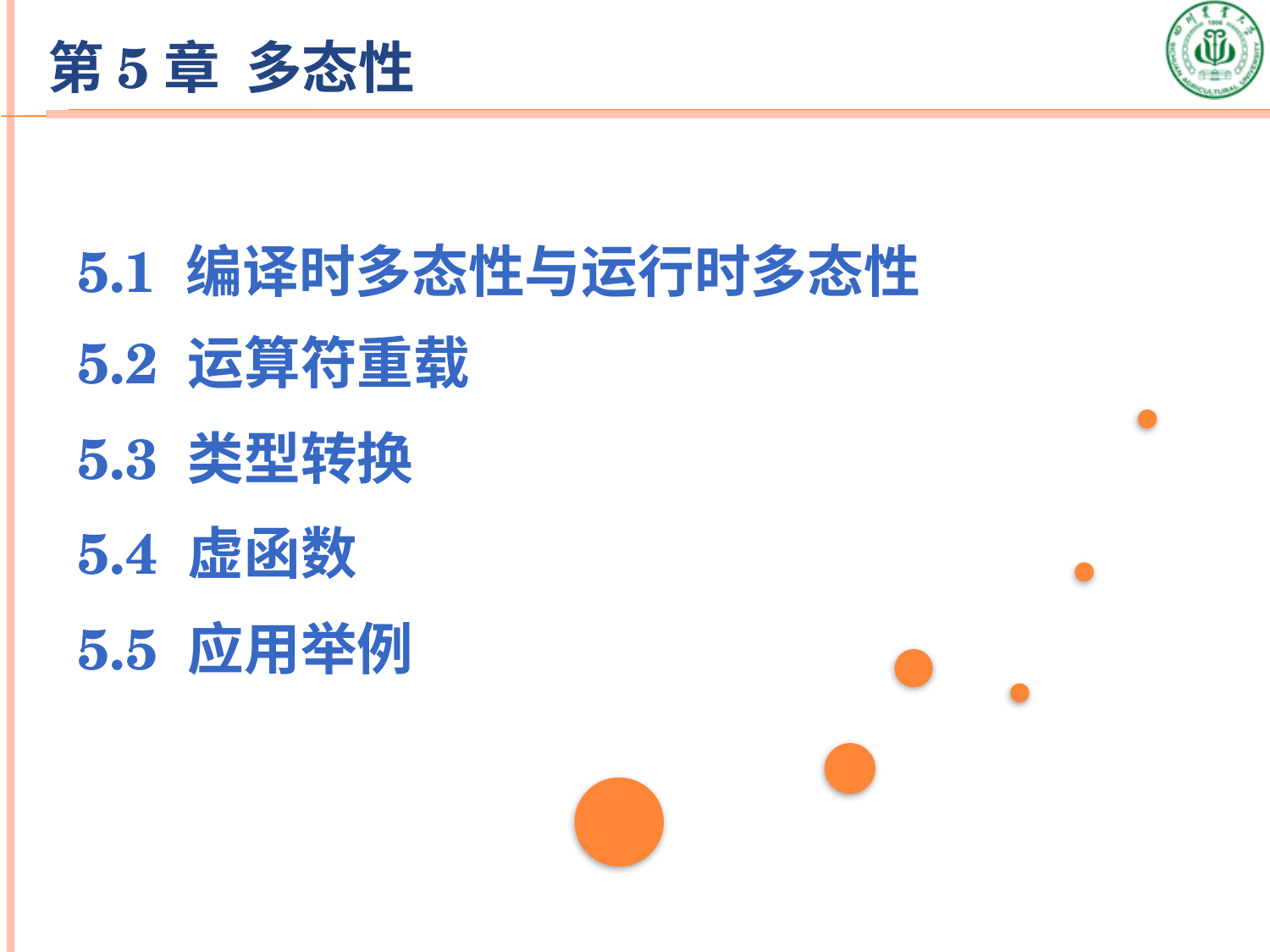

# 第5章  多态性
5.1 编译时多态性与运行时多态性
5.2 运算符重载
5.3 类型转换
5.4 虚函数
5.5 应用举例